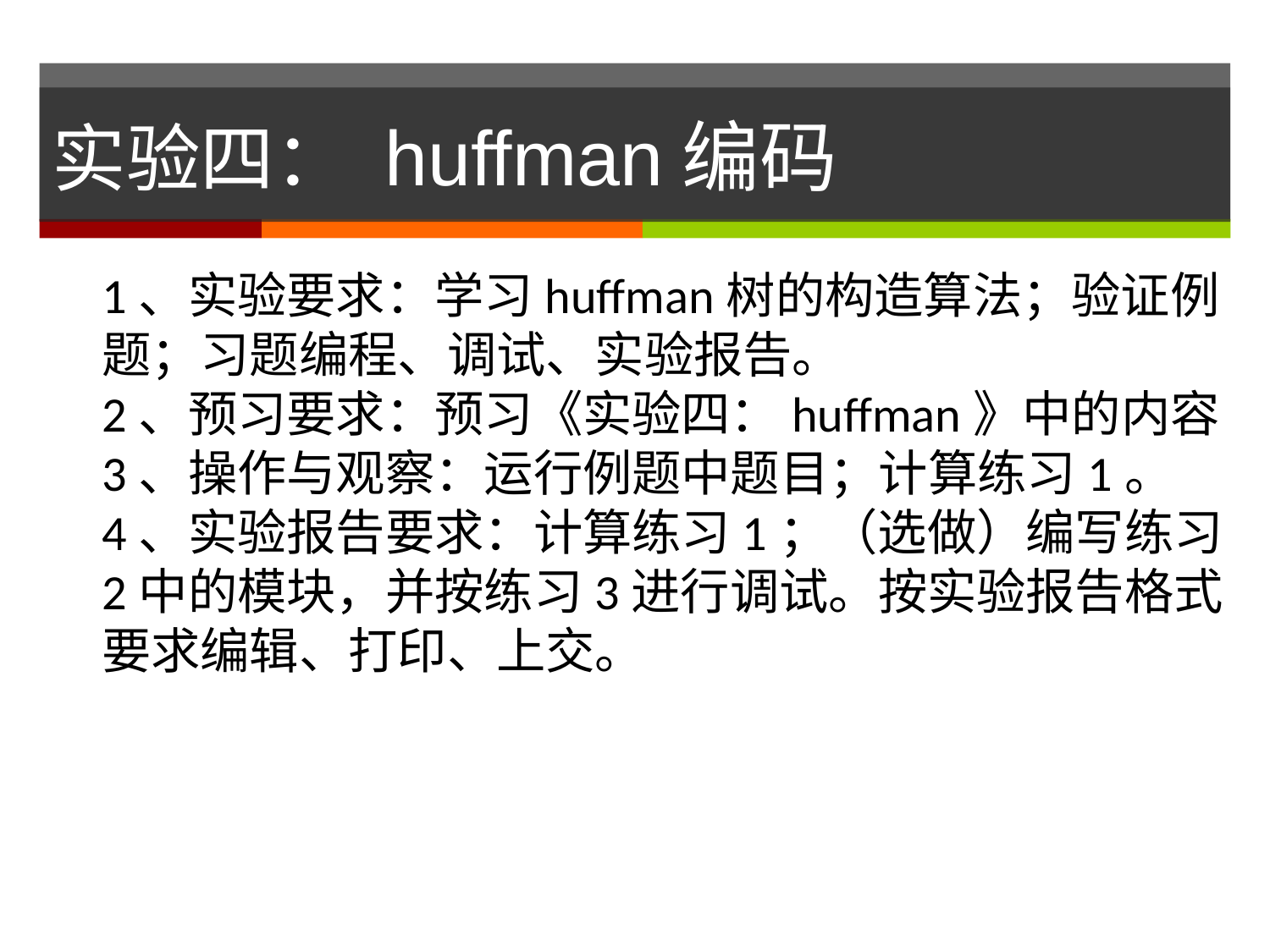

# 实验四： huffman编码
1、实验要求：学习huffman树的构造算法；验证例题；习题编程、调试、实验报告。
2、预习要求：预习《实验四：huffman》中的内容
3、操作与观察：运行例题中题目；计算练习1。
4、实验报告要求：计算练习1；（选做）编写练习2中的模块，并按练习3进行调试。按实验报告格式要求编辑、打印、上交。